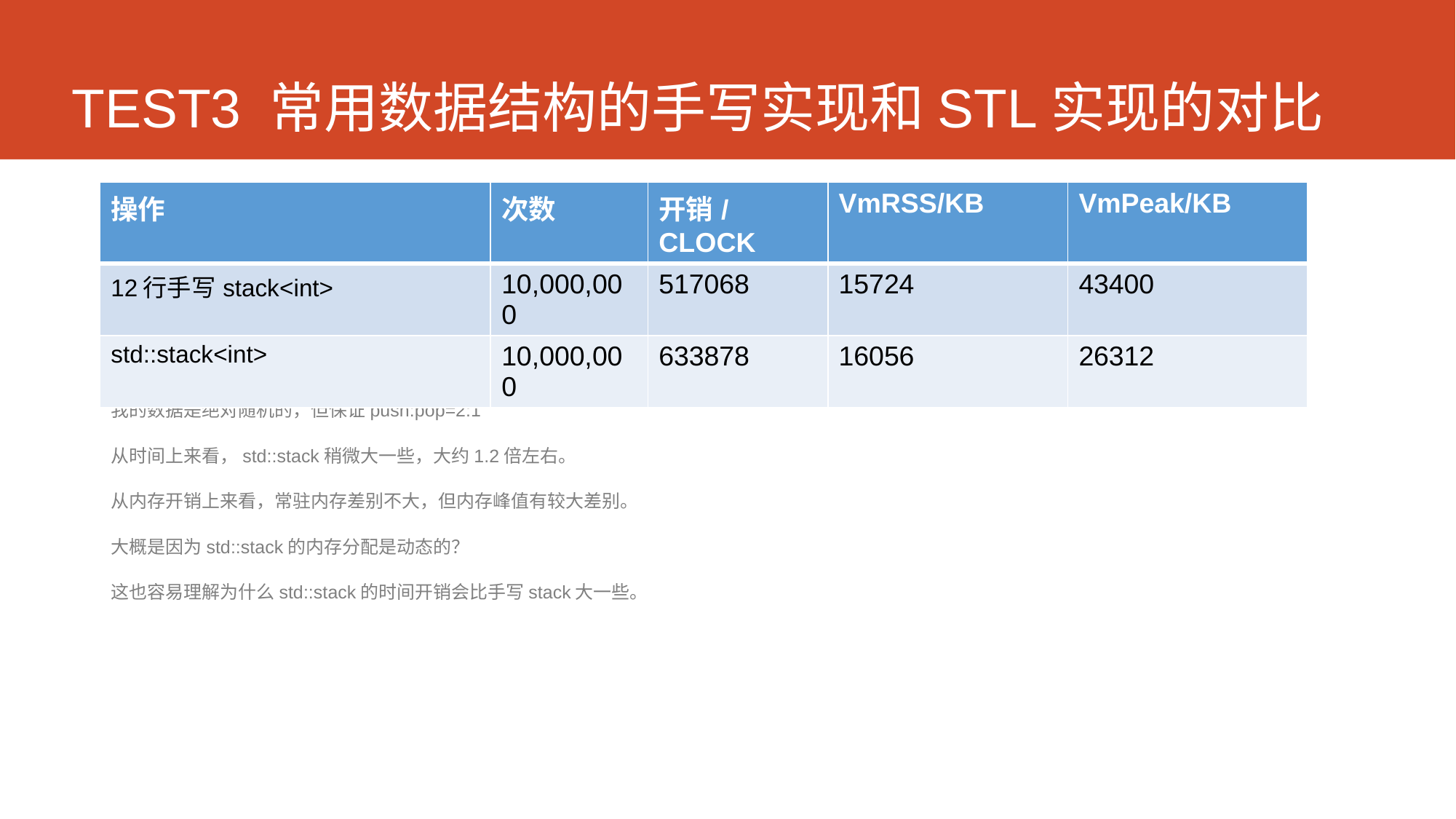

# TEST3 常用数据结构的手写实现和STL实现的对比
| 操作 | 次数 | 开销/CLOCK | VmRSS/KB | VmPeak/KB |
| --- | --- | --- | --- | --- |
| 12行手写stack<int> | 10,000,000 | 517068 | 15724 | 43400 |
| std::stack<int> | 10,000,000 | 633878 | 16056 | 26312 |
我的数据是绝对随机的，但保证push:pop=2:1
从时间上来看，std::stack稍微大一些，大约1.2倍左右。
从内存开销上来看，常驻内存差别不大，但内存峰值有较大差别。
大概是因为std::stack的内存分配是动态的？
这也容易理解为什么std::stack的时间开销会比手写stack大一些。